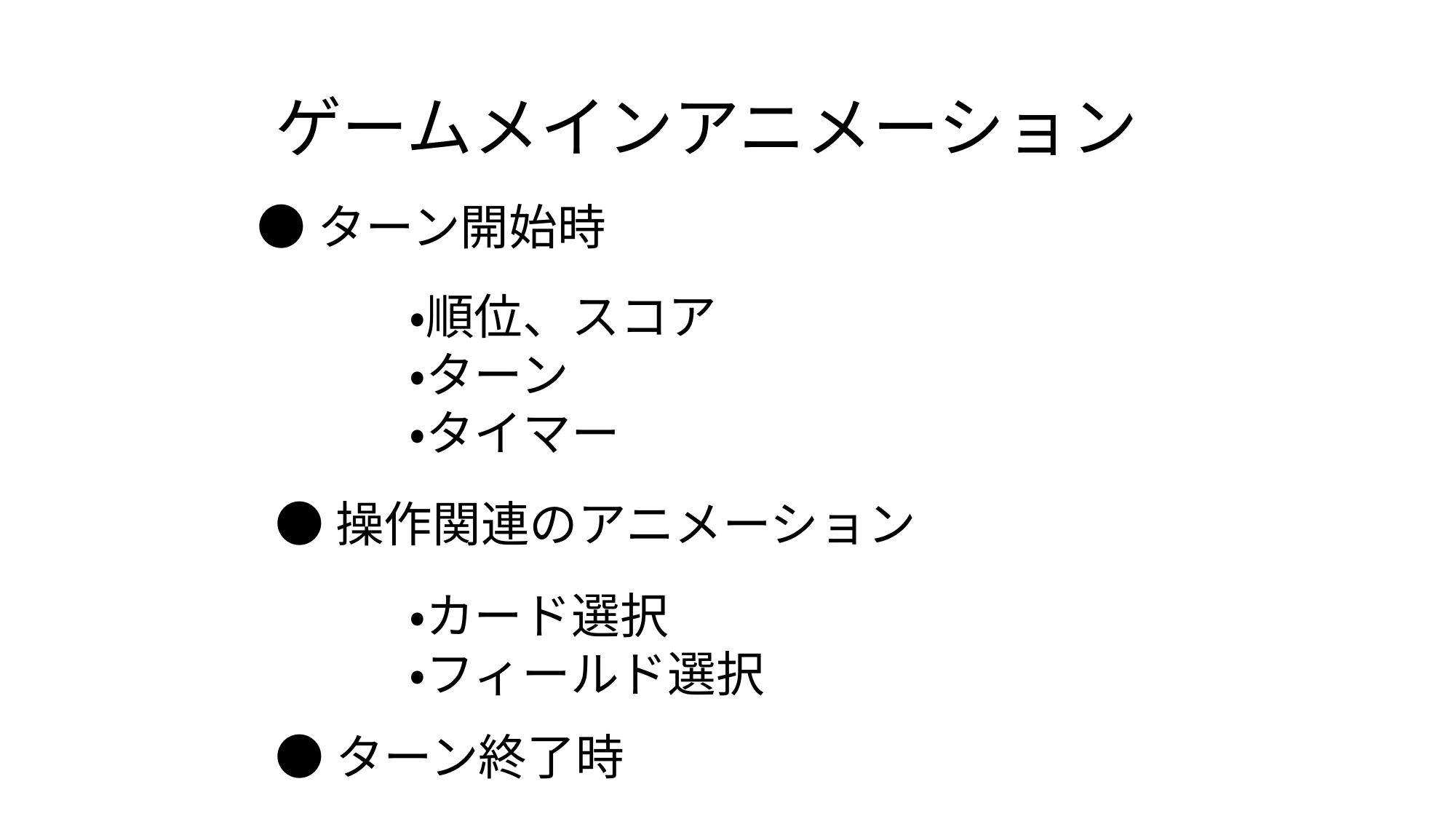

ゲームメインアニメーション
●ターン開始時
・順位、スコア
・ターン
・タイマー
●操作関連のアニメーション
・カード選択
・フィールド選択
●ターン終了時